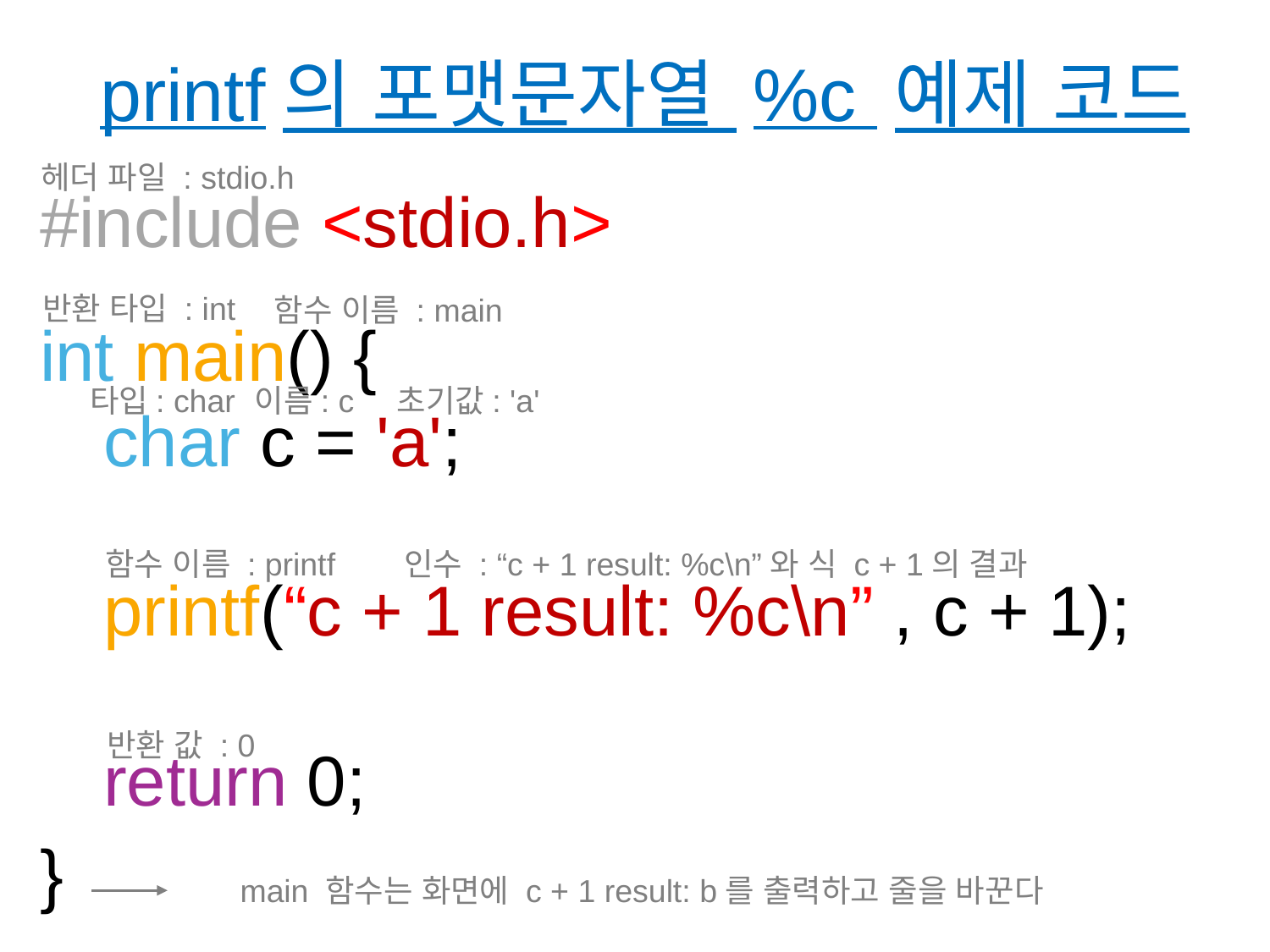

# printf의 포맷문자열 %c 예제 코드
헤더 파일 : stdio.h
#include <stdio.h>

int main() {
char c = 'a';

printf(“c + 1 result: %c\n” , c + 1);

return 0;
}
반환 타입 : int
함수 이름 : main
타입: char
이름: c
초기값: 'a'
함수 이름 : printf
인수 : “c + 1 result: %c\n”와 식 c + 1의 결과
반환 값 : 0
main 함수는 화면에 c + 1 result: b를 출력하고 줄을 바꾼다
C (2025)
24